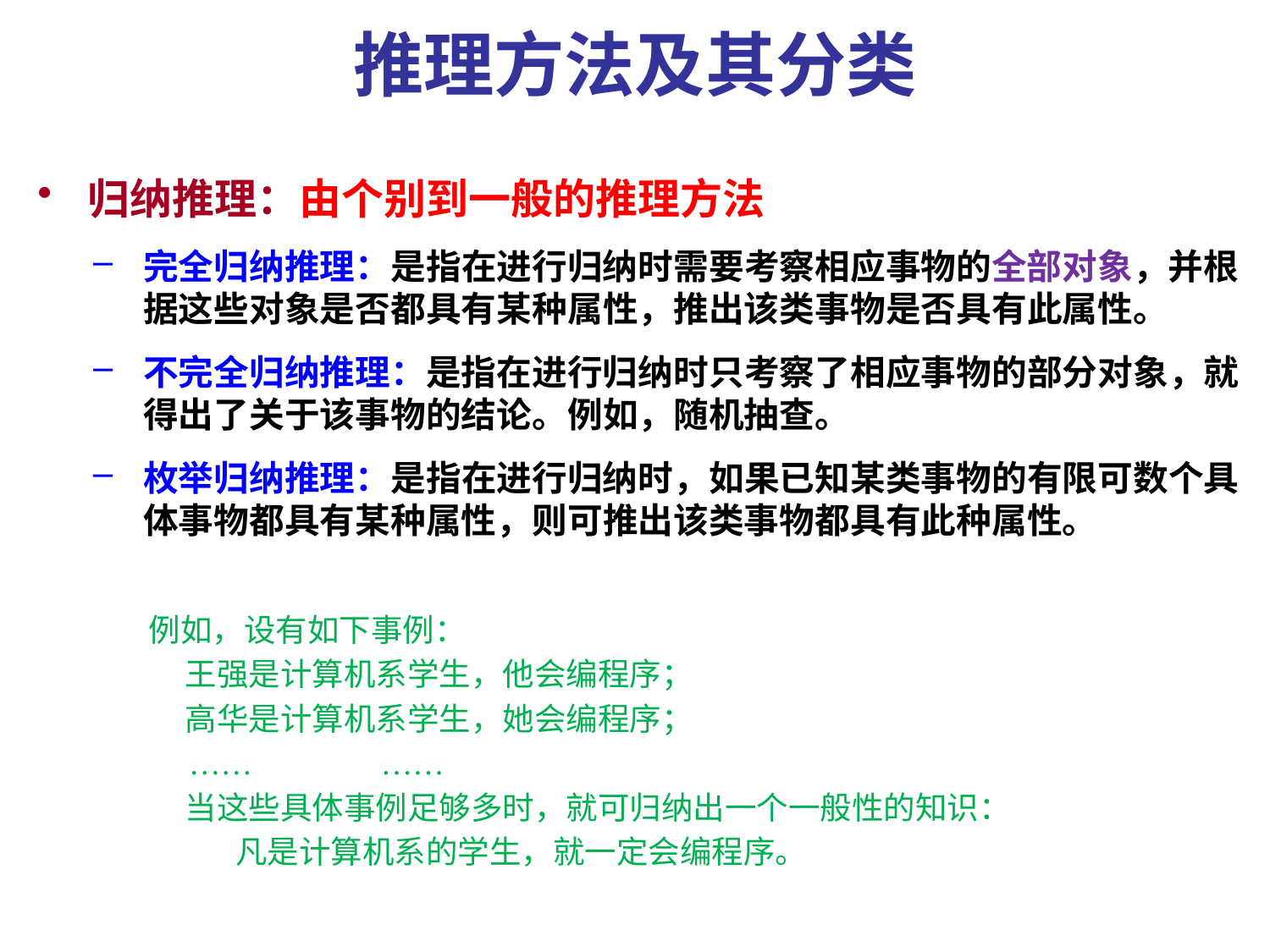

# 推理方法及其分类
归纳推理：由个别到一般的推理方法
完全归纳推理：是指在进行归纳时需要考察相应事物的全部对象，并根据这些对象是否都具有某种属性，推出该类事物是否具有此属性。
不完全归纳推理：是指在进行归纳时只考察了相应事物的部分对象，就得出了关于该事物的结论。例如，随机抽查。
枚举归纳推理：是指在进行归纳时，如果已知某类事物的有限可数个具体事物都具有某种属性，则可推出该类事物都具有此种属性。

例如，设有如下事例：
    王强是计算机系学生，他会编程序；
    高华是计算机系学生，她会编程序；
     ……                ……
    当这些具体事例足够多时，就可归纳出一个一般性的知识：
           凡是计算机系的学生，就一定会编程序。